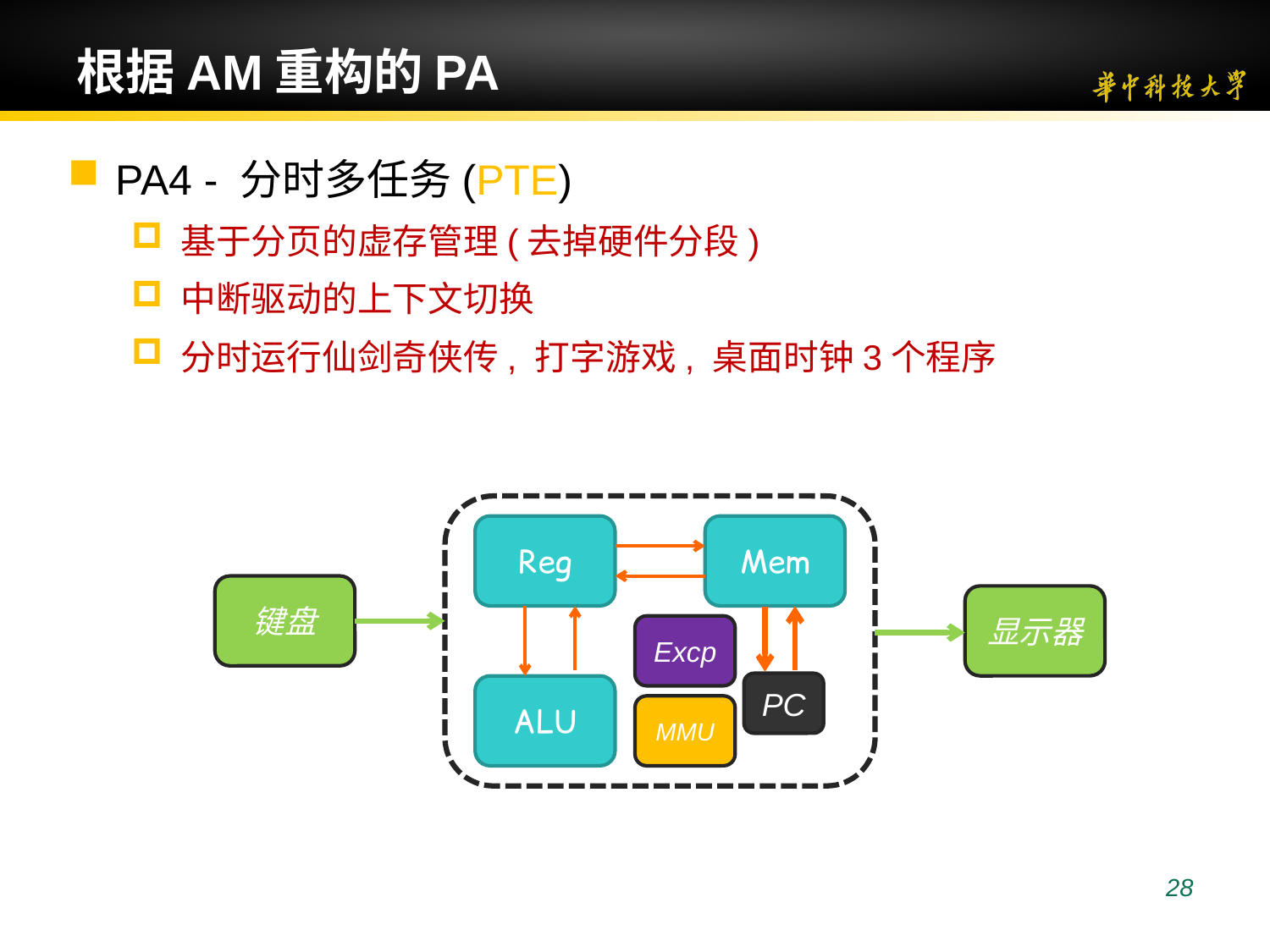

28
# 根据AM重构的PA
PA4 - 分时多任务(PTE)
基于分页的虚存管理(去掉硬件分段)
中断驱动的上下文切换
分时运行仙剑奇侠传, 打字游戏, 桌面时钟3个程序

Reg
Mem
ALU
键盘
显示器
Excp
PC
MMU